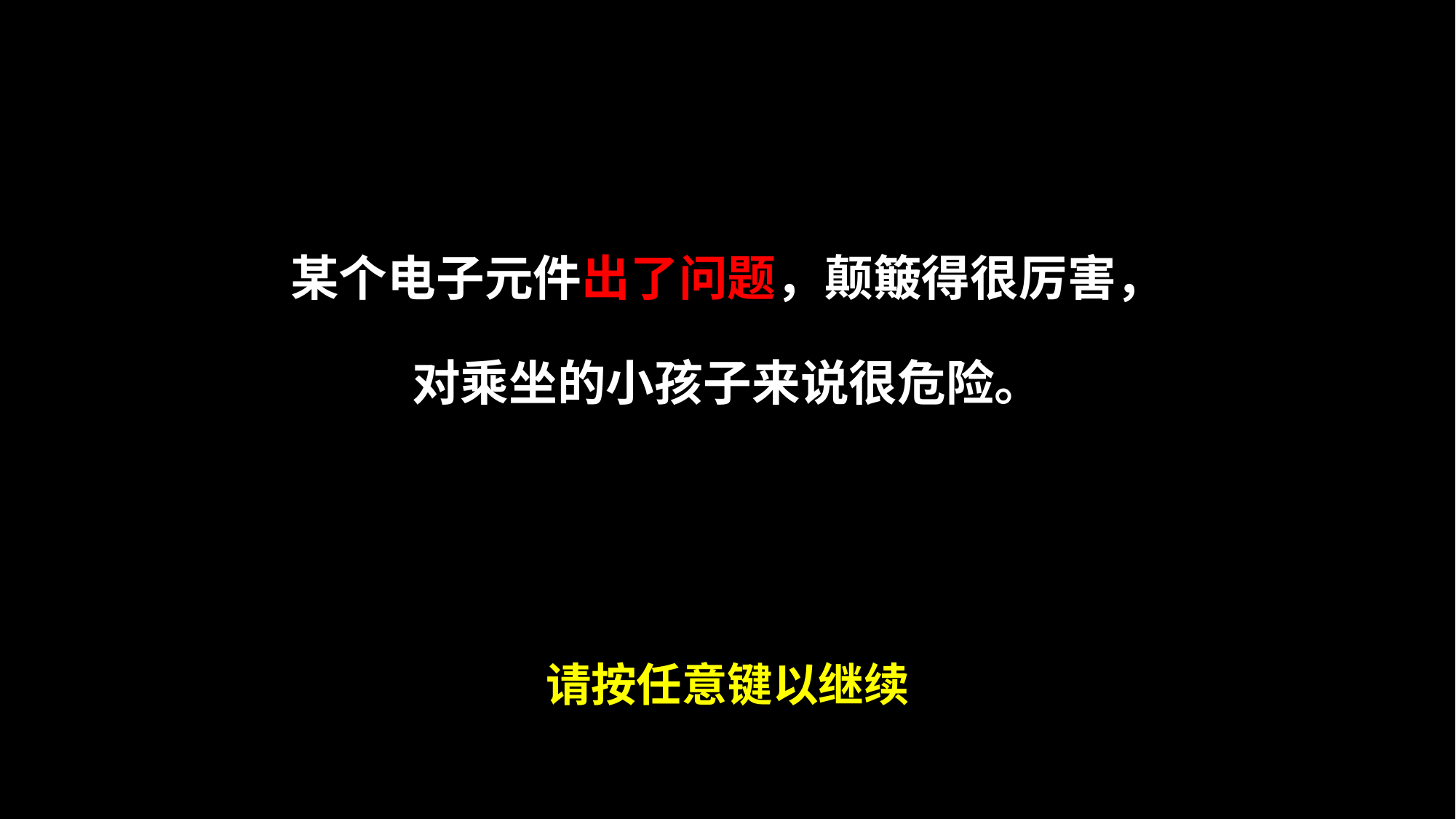

# 某个电子元件出了问题，颠簸得很厉害， 对乘坐的小孩子来说很危险。
请按任意键以继续